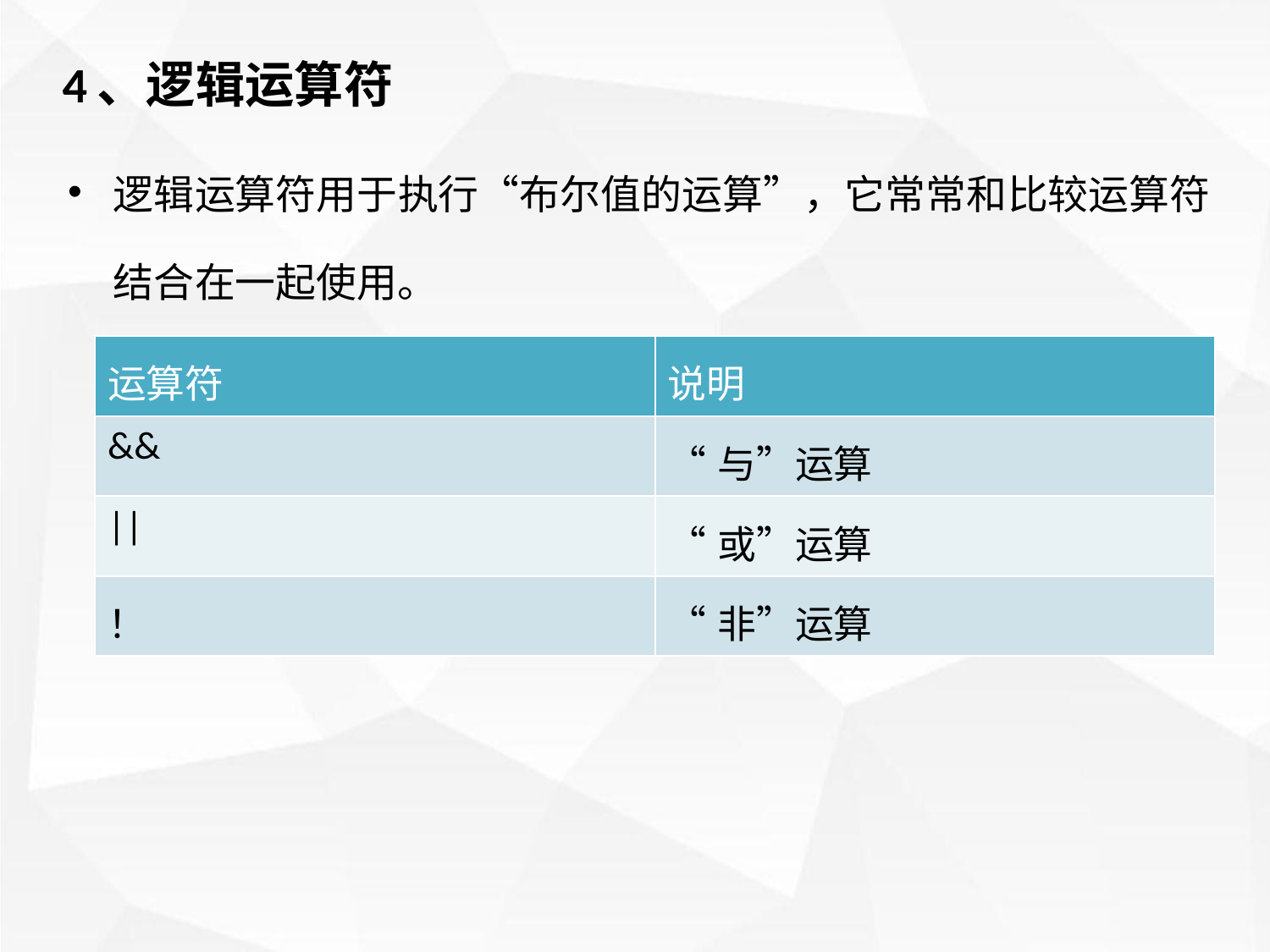

4、逻辑运算符
逻辑运算符用于执行“布尔值的运算”，它常常和比较运算符结合在一起使用。
| 运算符 | 说明 |
| --- | --- |
| && | “与”运算 |
| || | “或”运算 |
| ！ | “非”运算 |